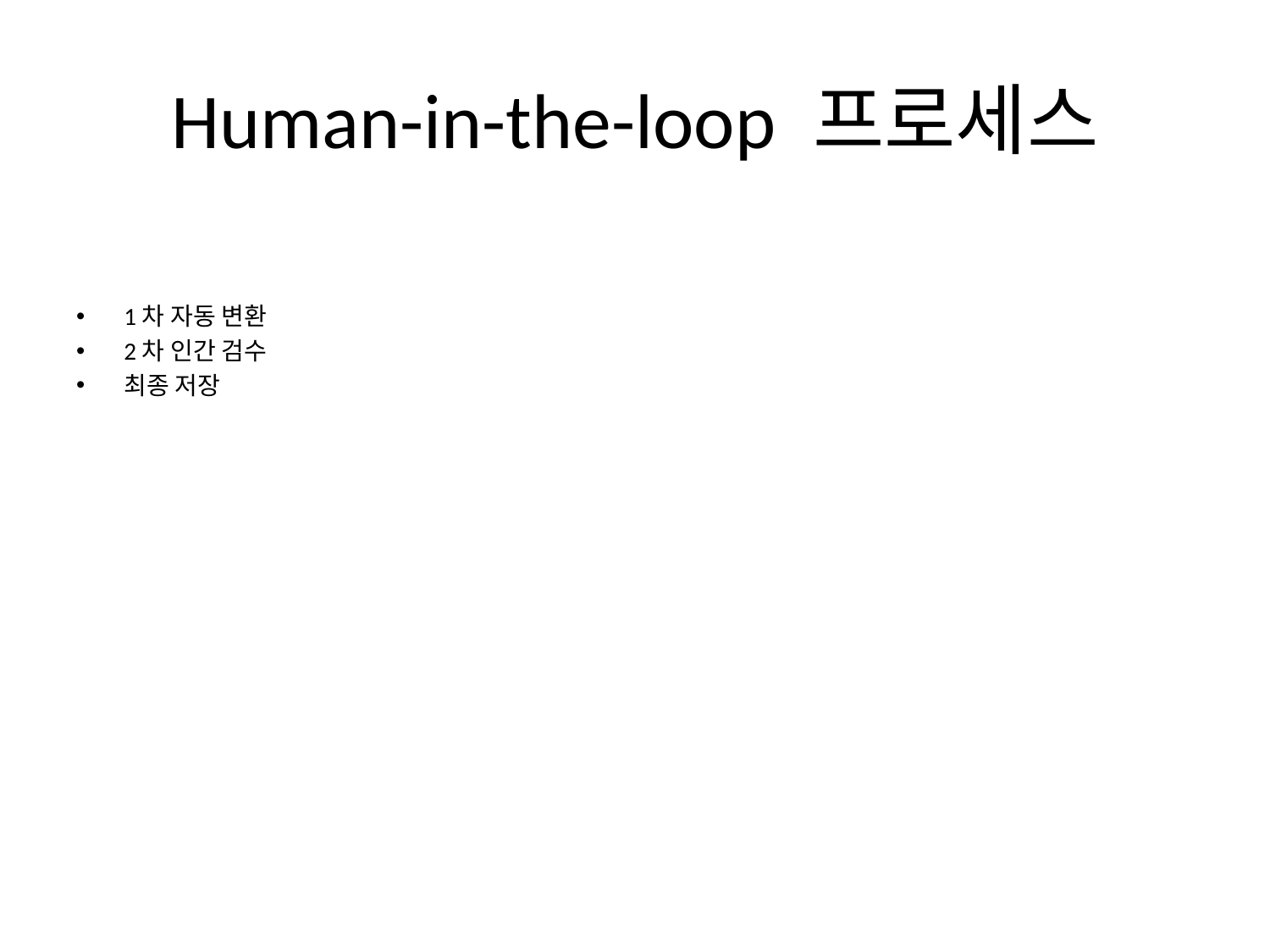

# Human-in-the-loop 프로세스

1차 자동 변환
2차 인간 검수
최종 저장